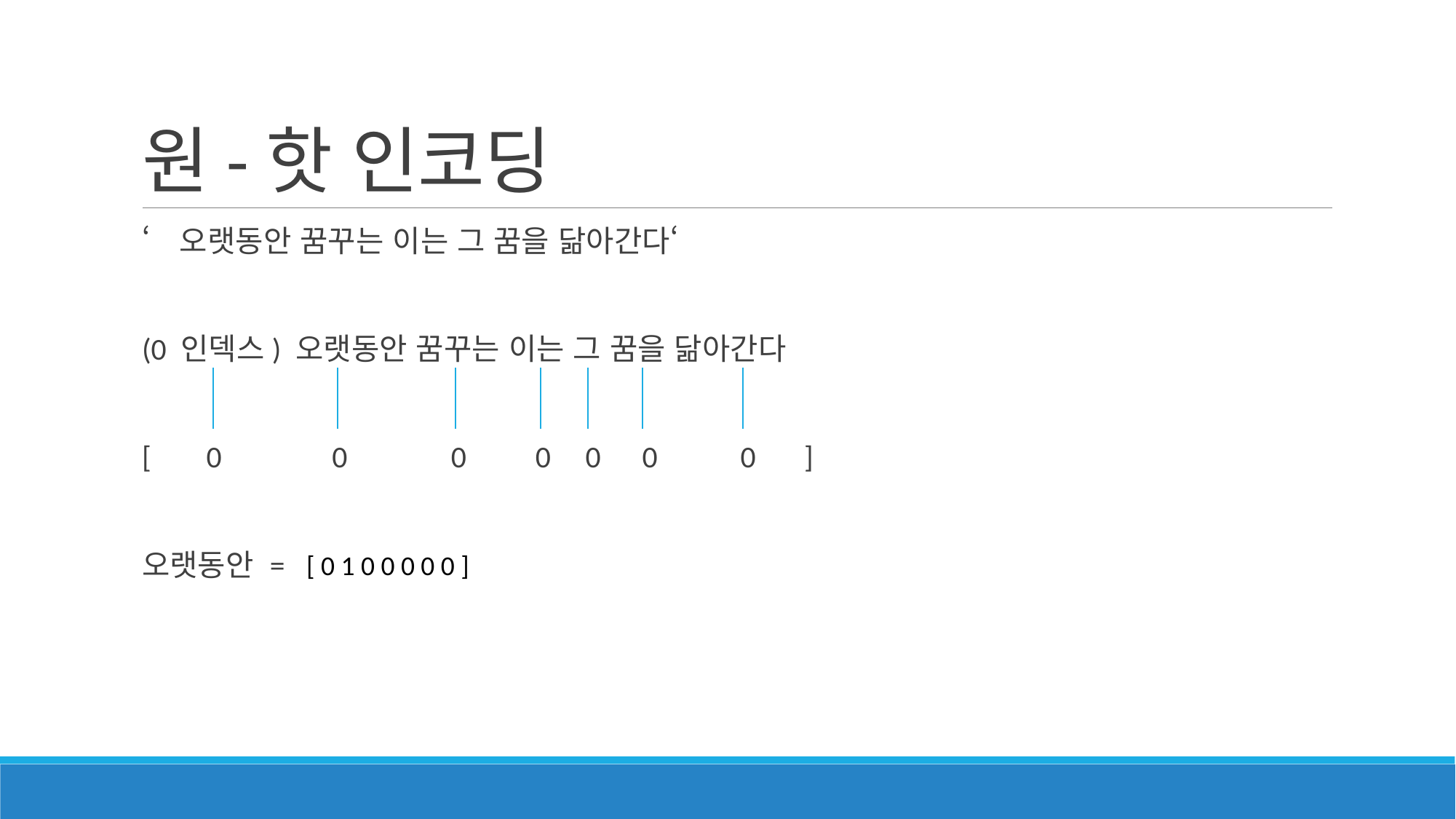

# 원-핫 인코딩
‘오랫동안 꿈꾸는 이는 그 꿈을 닮아간다‘

(0 인덱스) 오랫동안 꿈꾸는 이는 그 꿈을 닮아간다

[        0                0               0          0     0      0            0       ]

오랫동안 =
[ 0 1 0 0 0 0 0 ]